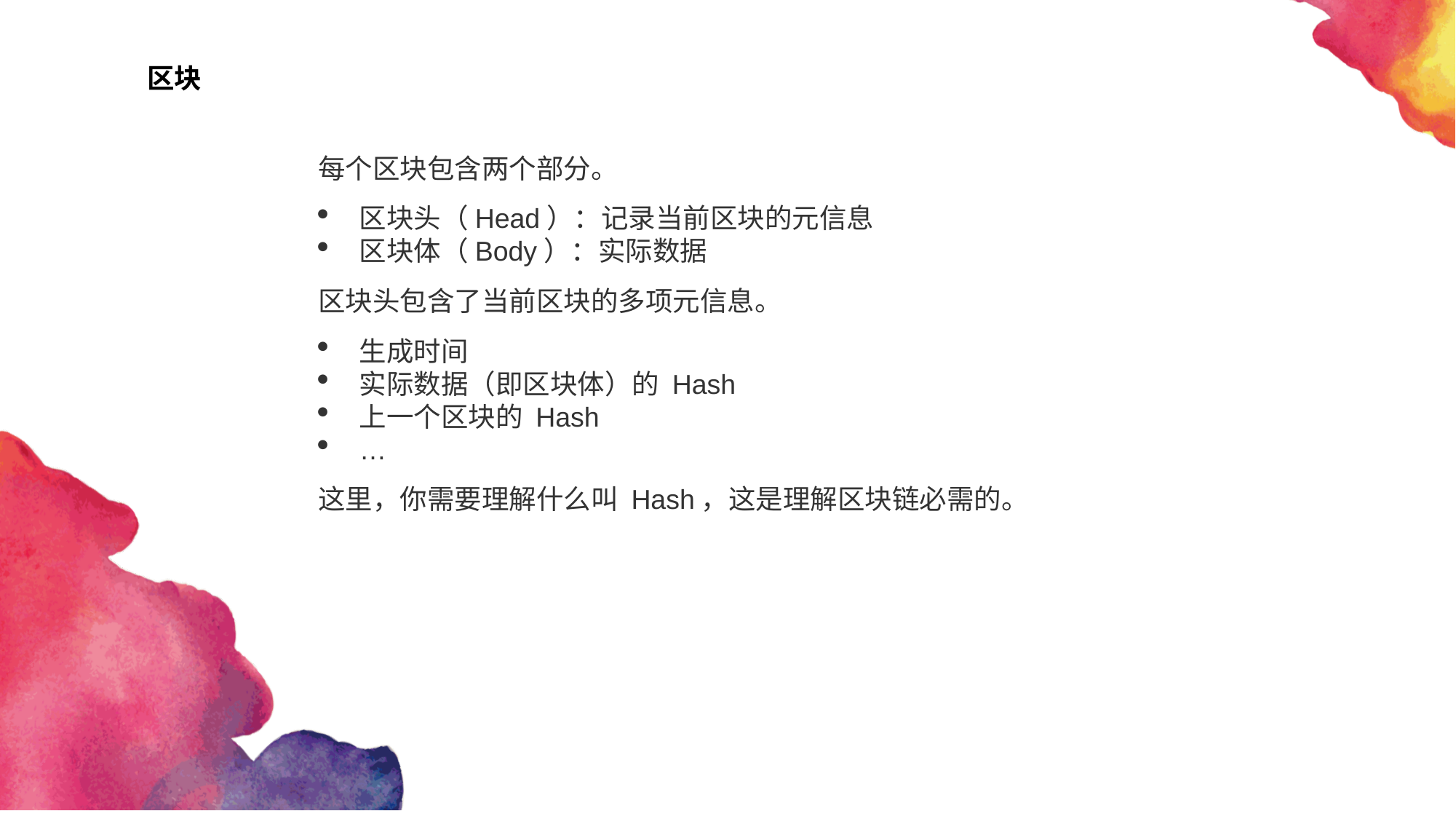

区块
每个区块包含两个部分。
区块头（Head）：记录当前区块的元信息
区块体（Body）：实际数据
区块头包含了当前区块的多项元信息。
生成时间
实际数据（即区块体）的 Hash
上一个区块的 Hash
…
这里，你需要理解什么叫 Hash，这是理解区块链必需的。